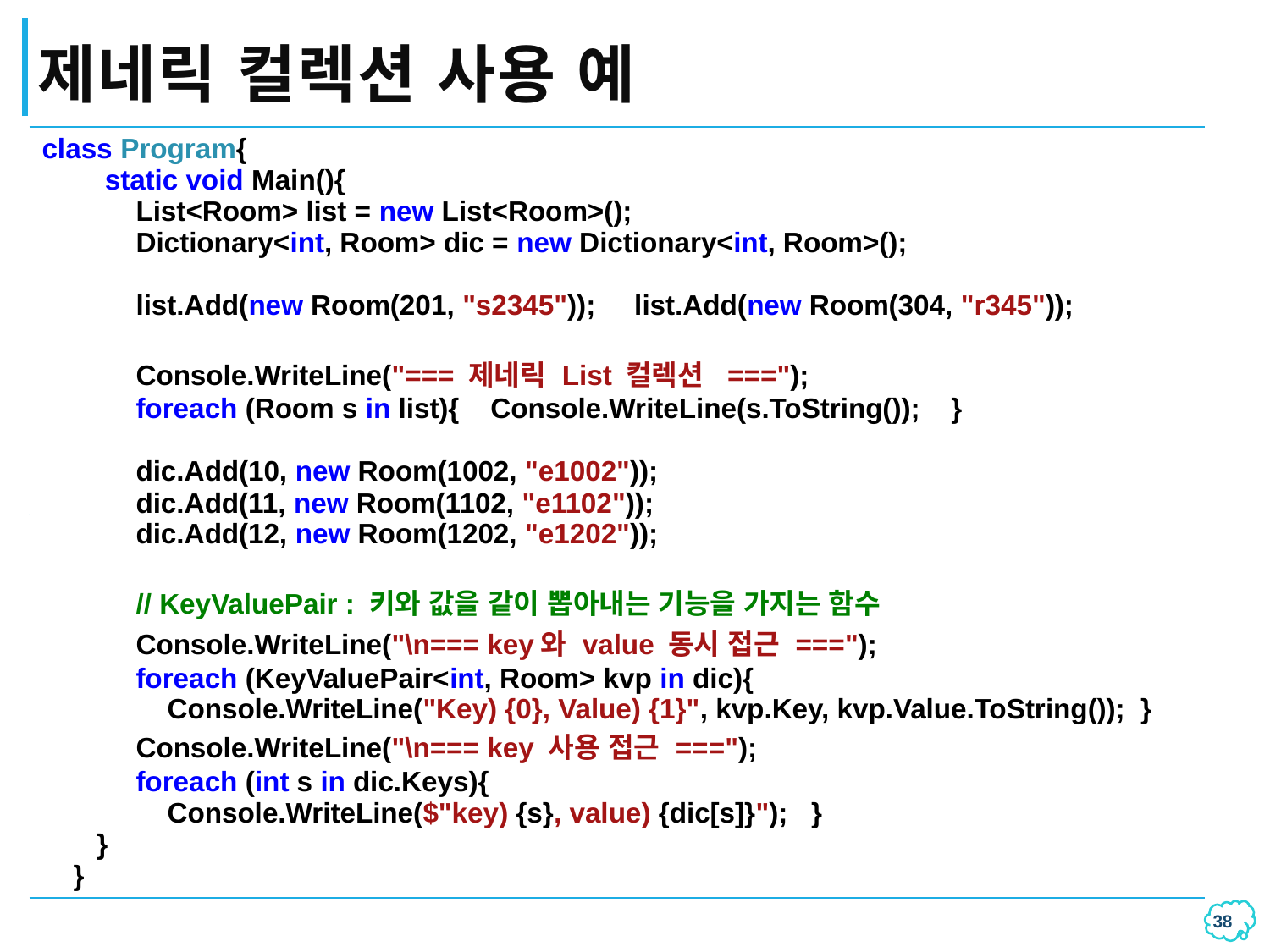

# 제네릭 컬렉션 사용 예
| class Program{ static void Main(){ List<Room> list = new List<Room>(); Dictionary<int, Room> dic = new Dictionary<int, Room>(); list.Add(new Room(201, "s2345")); list.Add(new Room(304, "r345")); Console.WriteLine("=== 제네릭 List 컬렉션 ==="); foreach (Room s in list){ Console.WriteLine(s.ToString()); } dic.Add(10, new Room(1002, "e1002")); dic.Add(11, new Room(1102, "e1102")); dic.Add(12, new Room(1202, "e1202")); // KeyValuePair : 키와 값을 같이 뽑아내는 기능을 가지는 함수 Console.WriteLine("\n=== key와 value 동시 접근 ==="); foreach (KeyValuePair<int, Room> kvp in dic){ Console.WriteLine("Key) {0}, Value) {1}", kvp.Key, kvp.Value.ToString()); } Console.WriteLine("\n=== key 사용 접근 ==="); foreach (int s in dic.Keys){ Console.WriteLine($"key) {s}, value) {dic[s]}"); } } } |
| --- |
| class Room{ public Room(int num, string pass){ Number = num; Pass = pass; } public int Number { get; set; } public string Pass { get; set; } public override string ToString(){ return "Number = " + Number + ",\tPass = " + Pass; }} |
| --- |
38